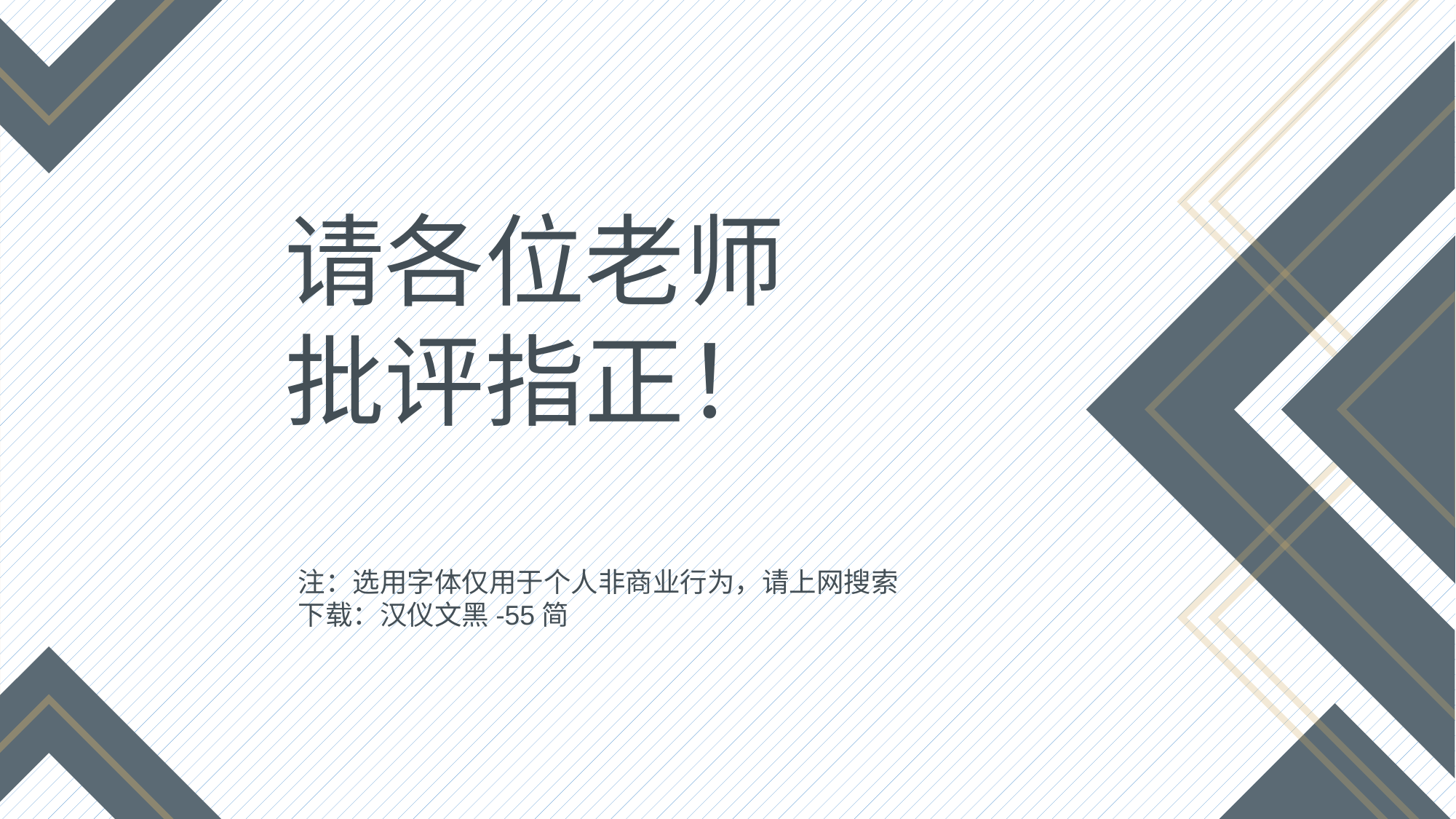

请各位老师批评指正！
注：选用字体仅用于个人非商业行为，请上网搜索下载：汉仪文黑-55简